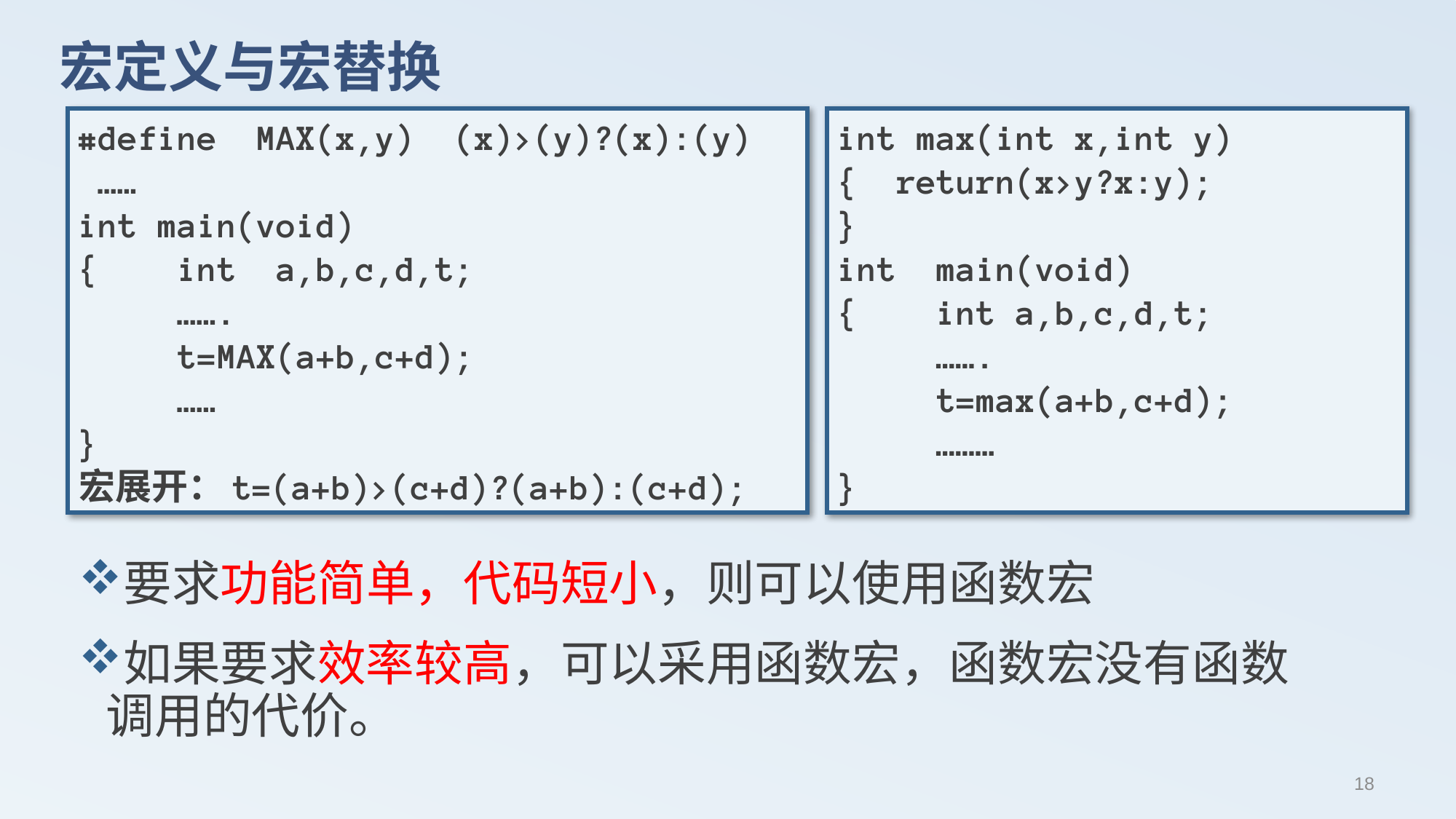

# 宏定义与宏替换
#define  MAX(x,y)  (x)>(y)?(x):(y)
 ……
int main(void)
{    int  a,b,c,d,t;
     …….
     t=MAX(a+b,c+d);
     ……
}
宏展开：t=(a+b)>(c+d)?(a+b):(c+d);
int max(int x,int y)
{  return(x>y?x:y);
}
int  main(void)
{    int a,b,c,d,t;
     …….
     t=max(a+b,c+d);
     ………
}
要求功能简单，代码短小，则可以使用函数宏
如果要求效率较高，可以采用函数宏，函数宏没有函数调用的代价。